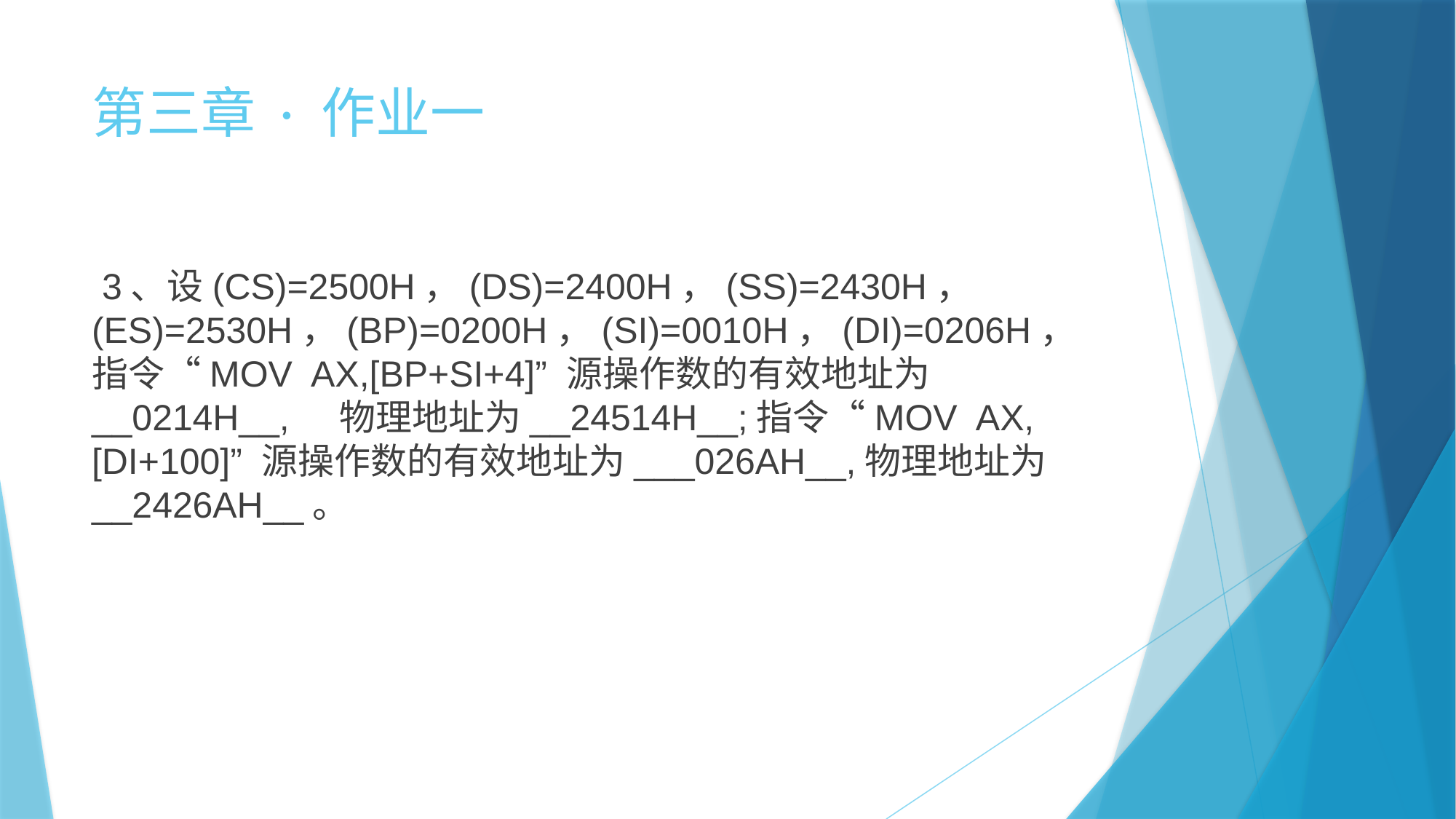

# 第三章 · 作业一
 3、设(CS)=2500H，(DS)=2400H，(SS)=2430H，(ES)=2530H，(BP)=0200H，(SI)=0010H，(DI)=0206H，指令“MOV  AX,[BP+SI+4]” 源操作数的有效地址为 __0214H__,    物理地址为__24514H__;指令“MOV  AX, [DI+100]” 源操作数的有效地址为___026AH__,物理地址为__2426AH__。